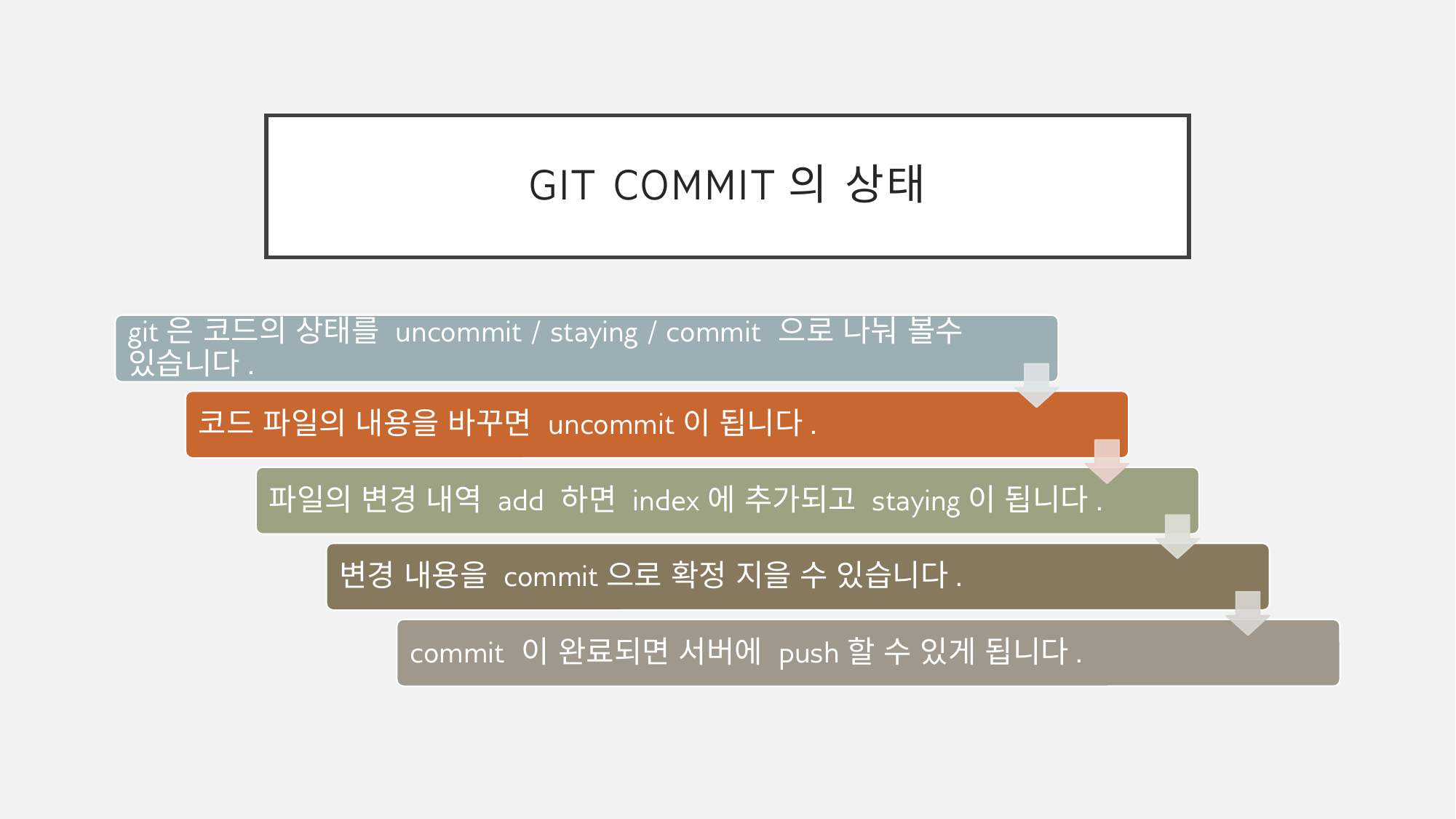

# Git commit의 상태
git은 코드의 상태를 uncommit / staying / commit 으로 나눠 볼수 있습니다.
코드 파일의 내용을 바꾸면 uncommit이 됩니다.
파일의 변경 내역 add 하면 index에 추가되고 staying이 됩니다.
변경 내용을 commit으로 확정 지을 수 있습니다.
commit 이 완료되면 서버에 push할 수 있게 됩니다.